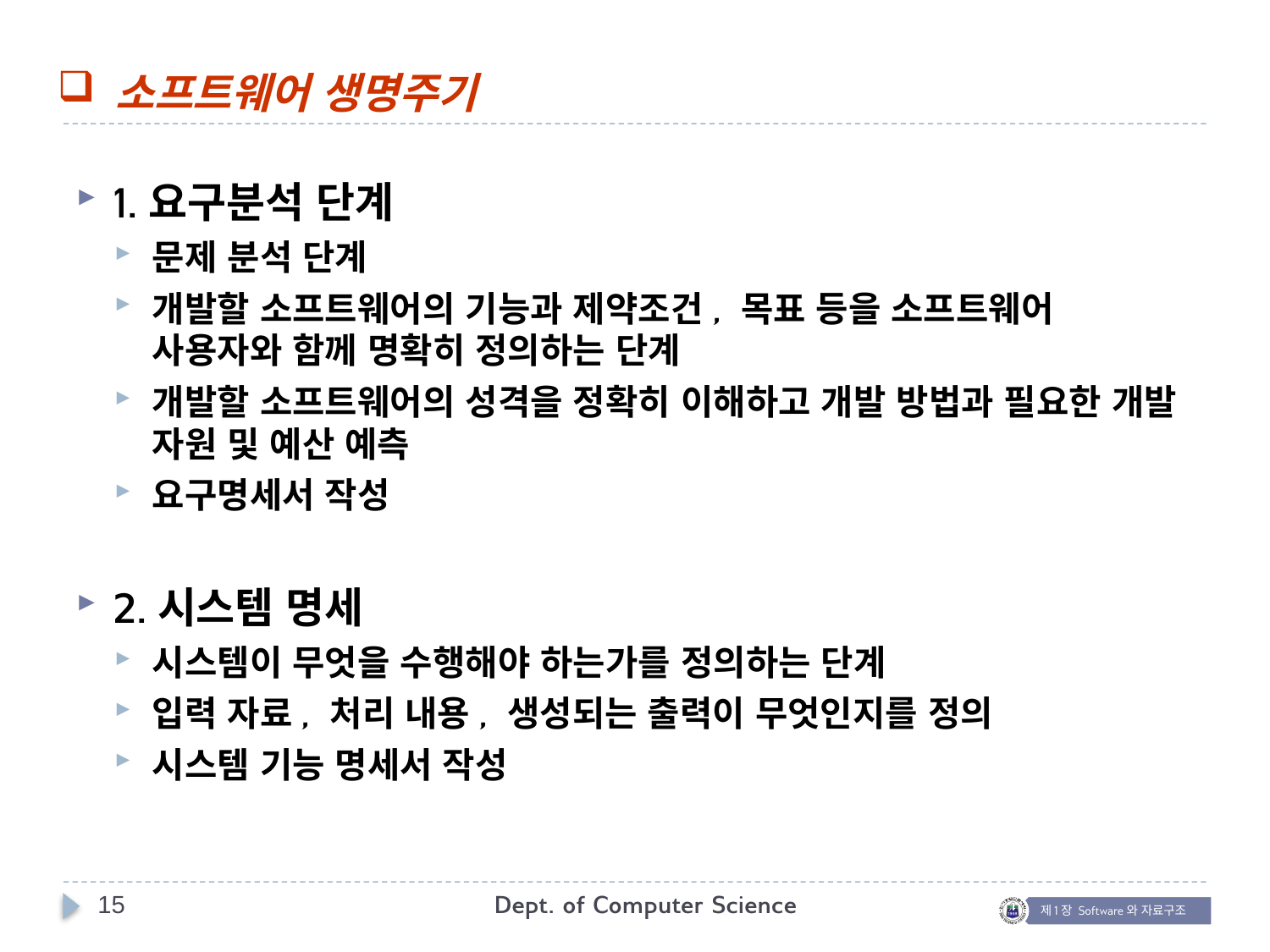

소프트웨어 생명주기
1.요구분석 단계
문제 분석 단계
개발할 소프트웨어의 기능과 제약조건, 목표 등을 소프트웨어 사용자와 함께 명확히 정의하는 단계
개발할 소프트웨어의 성격을 정확히 이해하고 개발 방법과 필요한 개발 자원 및 예산 예측
요구명세서 작성

2.시스템 명세
시스템이 무엇을 수행해야 하는가를 정의하는 단계
입력 자료, 처리 내용, 생성되는 출력이 무엇인지를 정의
시스템 기능 명세서 작성
15
Dept. of Computer Science